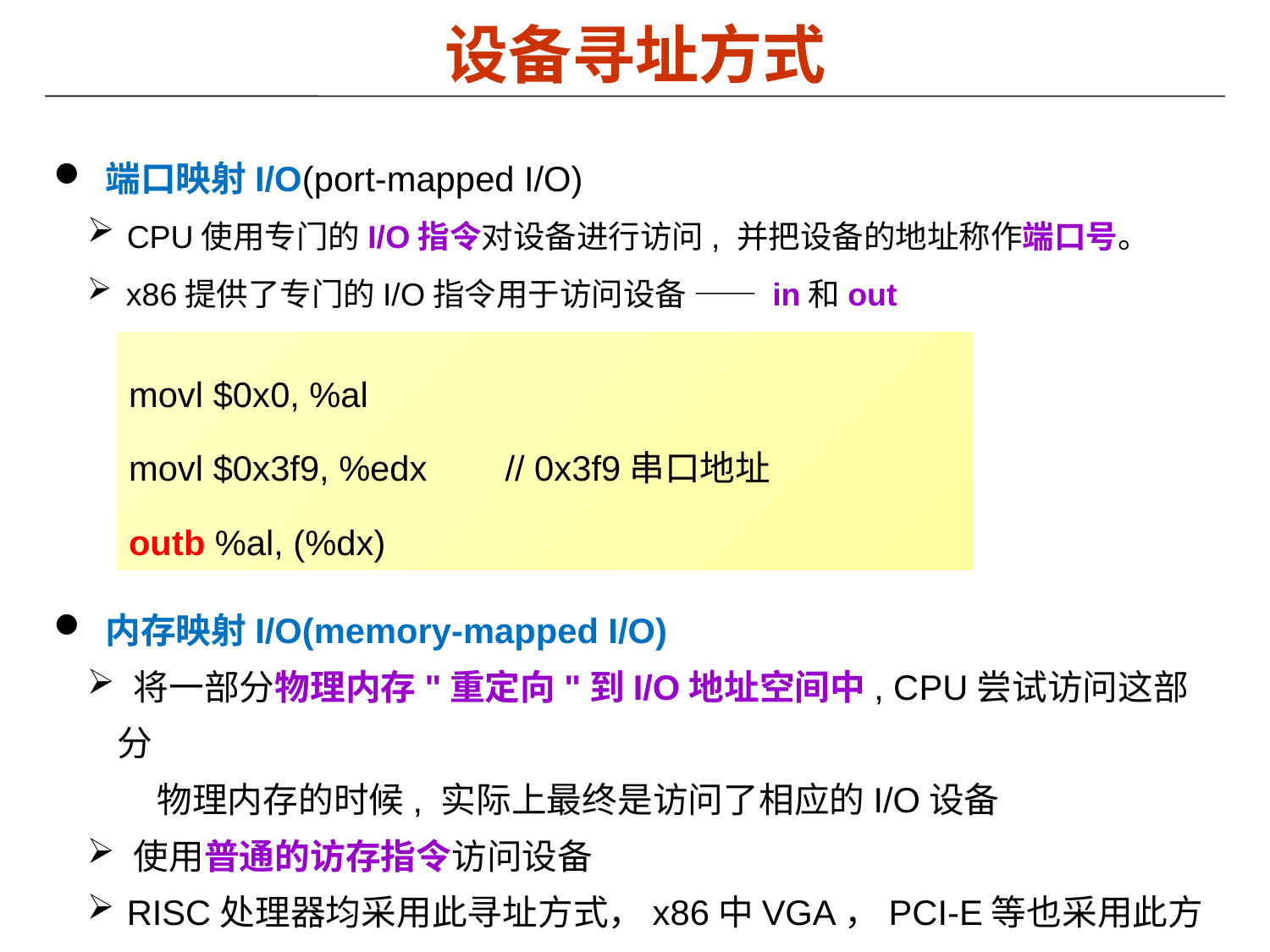

# 设备寻址方式
 端口映射I/O(port-mapped I/O)
 CPU使用专门的I/O指令对设备进行访问, 并把设备的地址称作端口号。
 x86提供了专门的I/O指令用于访问设备 —— in和out

 内存映射I/O(memory-mapped I/O)
 将一部分物理内存"重定向"到I/O地址空间中, CPU尝试访问这部分
    物理内存的时候, 实际上最终是访问了相应的I/O设备
 使用普通的访存指令访问设备
 RISC处理器均采用此寻址方式，x86中VGA，PCI-E等也采用此方式
movl $0x0, %al
movl $0x3f9, %edx        // 0x3f9串口地址
outb %al, (%dx)